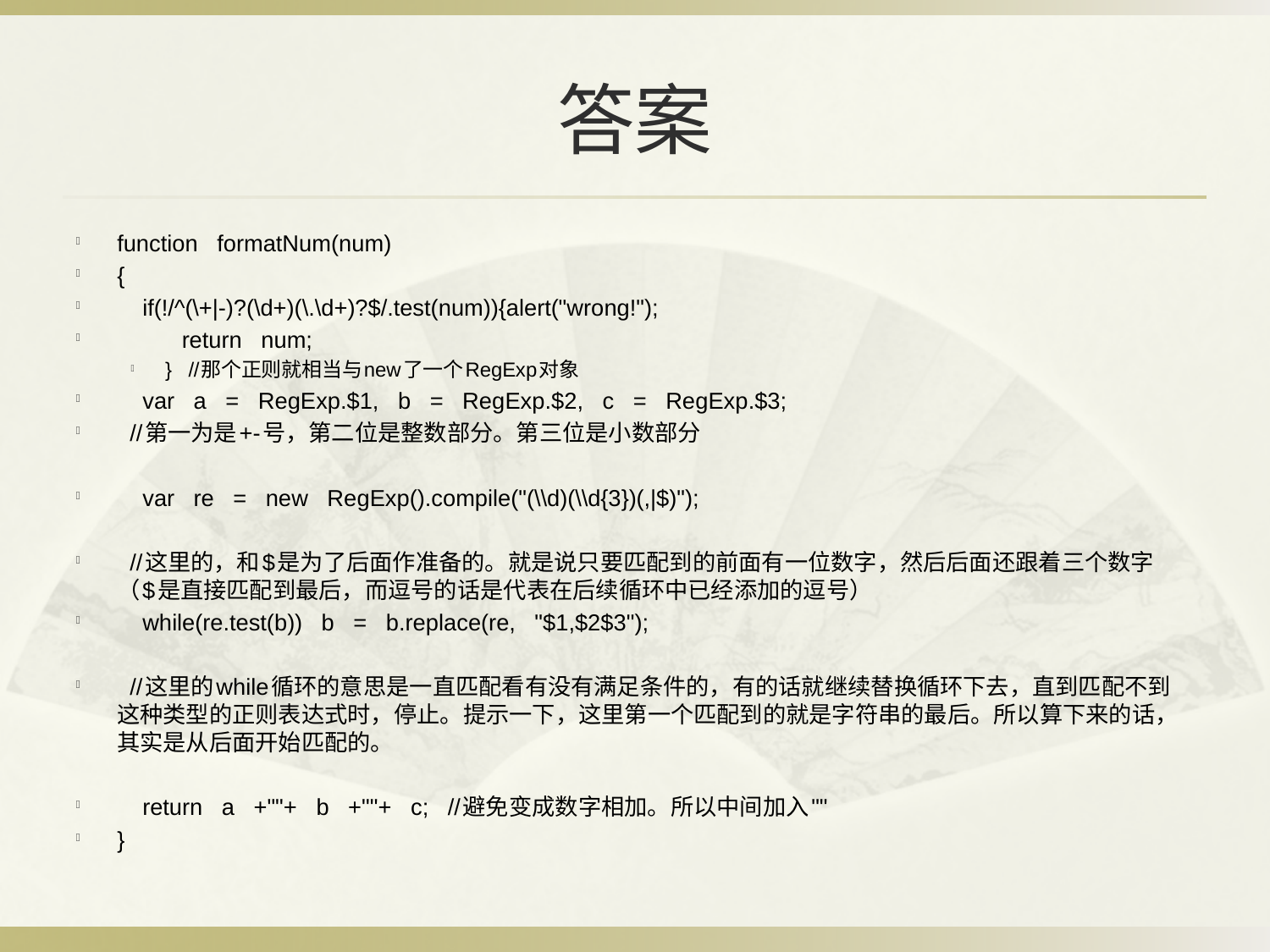

# 答案
function   formatNum(num)
{
    if(!/^(\+|-)?(\d+)(\.\d+)?$/.test(num)){alert("wrong!");
	  return   num;
}   //那个正则就相当与new了一个RegExp对象
    var   a   =   RegExp.$1,   b   =   RegExp.$2,   c   =   RegExp.$3;
  //第一为是+-号，第二位是整数部分。第三位是小数部分

    var   re   =   new   RegExp().compile("(\\d)(\\d{3})(,|$)");

  //这里的，和$是为了后面作准备的。就是说只要匹配到的前面有一位数字，然后后面还跟着三个数字（$是直接匹配到最后，而逗号的话是代表在后续循环中已经添加的逗号）
    while(re.test(b))   b   =   b.replace(re,   "$1,$2$3");

  //这里的while循环的意思是一直匹配看有没有满足条件的，有的话就继续替换循环下去，直到匹配不到这种类型的正则表达式时，停止。提示一下，这里第一个匹配到的就是字符串的最后。所以算下来的话，其实是从后面开始匹配的。

    return   a   +""+   b   +""+   c;   //避免变成数字相加。所以中间加入""
}